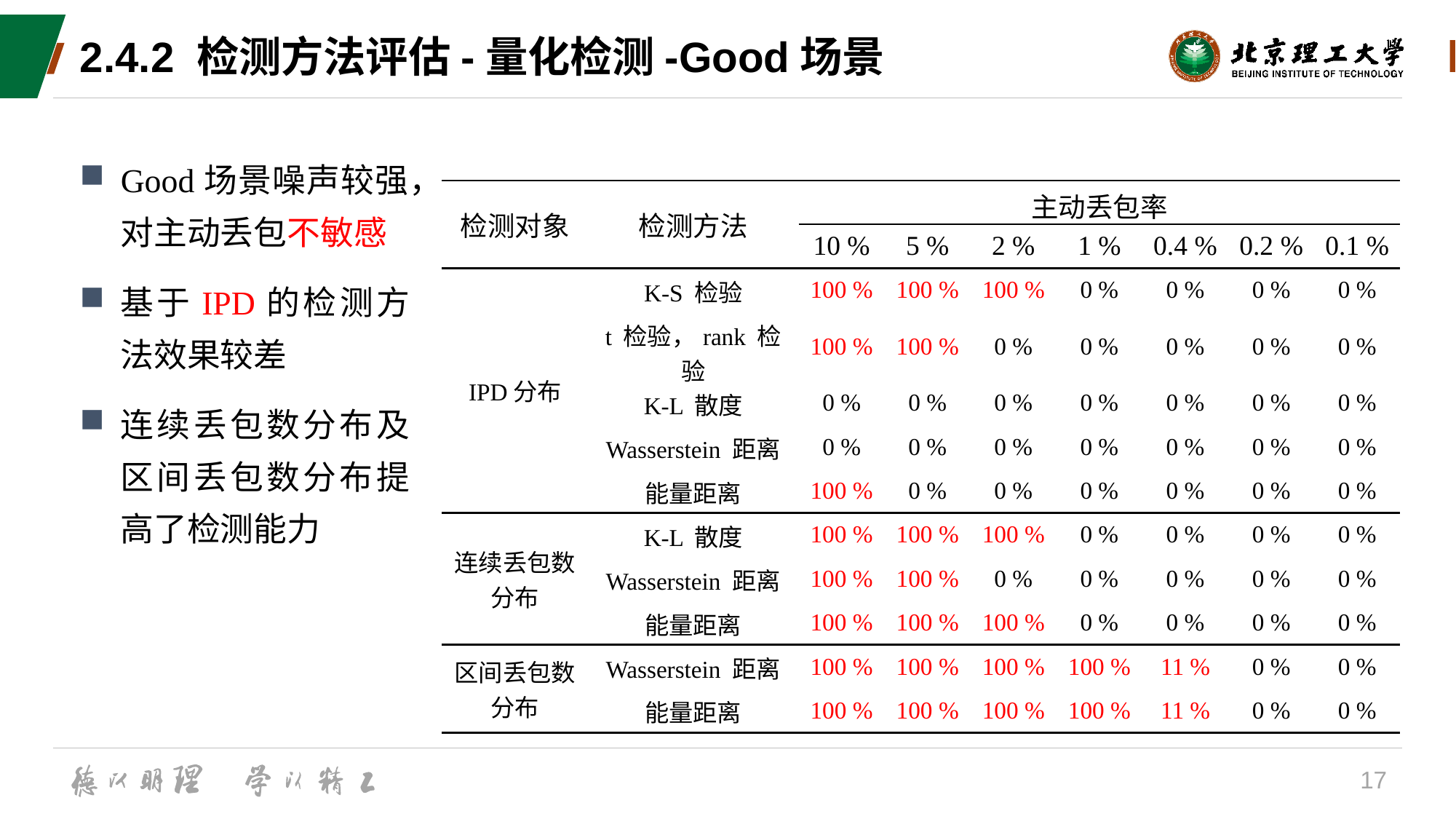

# 2.4.2 检测方法评估-量化检测-Good场景
Good场景噪声较强，对主动丢包不敏感
基于IPD的检测方法效果较差
连续丢包数分布及区间丢包数分布提高了检测能力
| 检测对象 | 检测方法 | 主动丢包率 |  |  |  |  |  |  |
| --- | --- | --- | --- | --- | --- | --- | --- | --- |
|  |  | 10 % | 5 % | 2 % | 1 % | 0.4 % | 0.2 % | 0.1 % |
| IPD分布 | K-S 检验 | 100 % | 100 % | 100 % | 0 % | 0 % | 0 % | 0 % |
|  | t 检验，rank 检验 | 100 % | 100 % | 0 % | 0 % | 0 % | 0 % | 0 % |
|  | K-L 散度 | 0 % | 0 % | 0 % | 0 % | 0 % | 0 % | 0 % |
|  | Wasserstein 距离 | 0 % | 0 % | 0 % | 0 % | 0 % | 0 % | 0 % |
|  | 能量距离 | 100 % | 0 % | 0 % | 0 % | 0 % | 0 % | 0 % |
| 连续丢包数 分布 | K-L 散度 | 100 % | 100 % | 100 % | 0 % | 0 % | 0 % | 0 % |
|  | Wasserstein 距离 | 100 % | 100 % | 0 % | 0 % | 0 % | 0 % | 0 % |
|  | 能量距离 | 100 % | 100 % | 100 % | 0 % | 0 % | 0 % | 0 % |
| 区间丢包数 分布 | Wasserstein 距离 | 100 % | 100 % | 100 % | 100 % | 11 % | 0 % | 0 % |
|  | 能量距离 | 100 % | 100 % | 100 % | 100 % | 11 % | 0 % | 0 % |